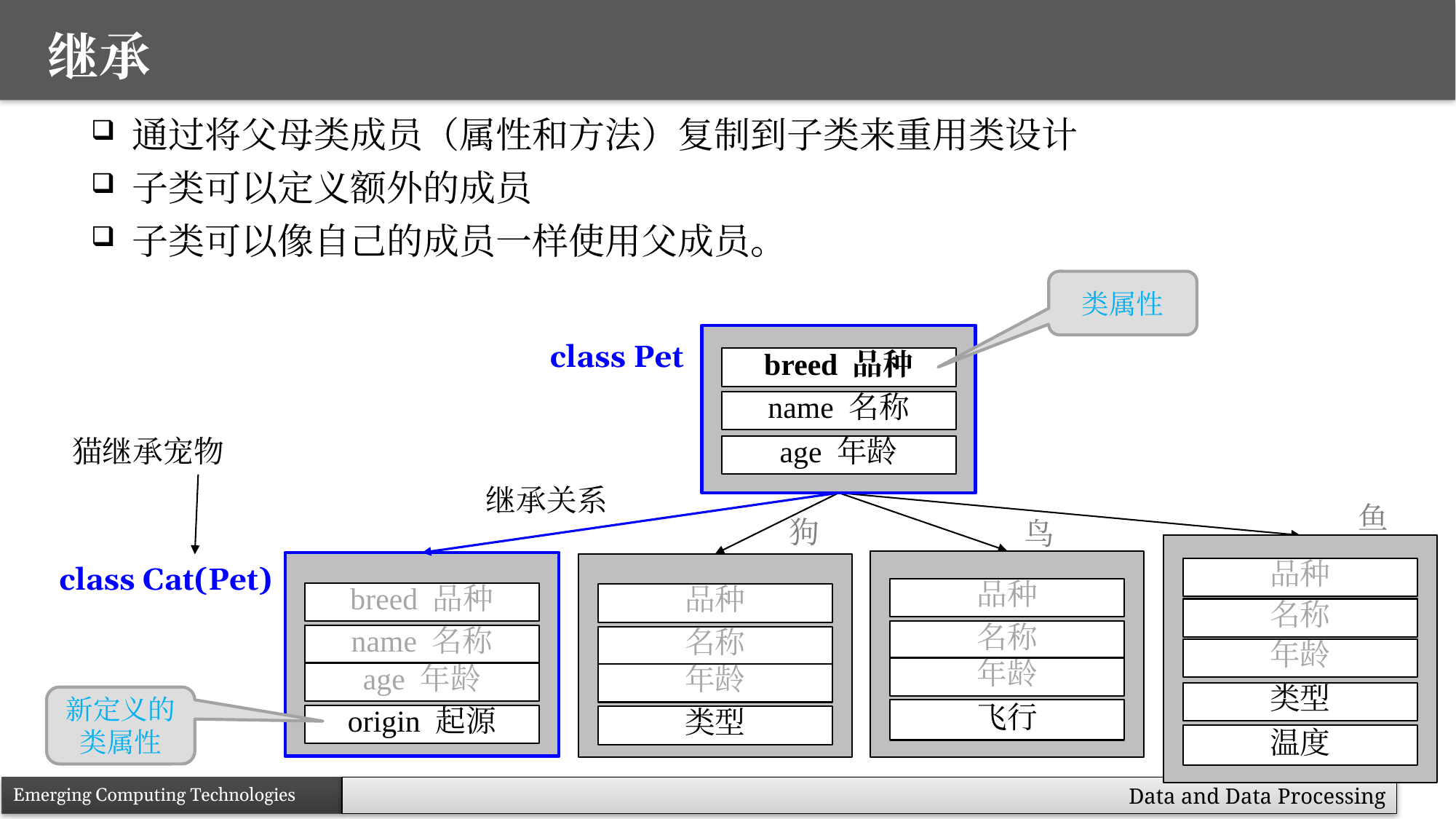

继承
通过将父母类成员（属性和方法）复制到子类来重用类设计
子类可以定义额外的成员
子类可以像自己的成员一样使用父成员。
类属性

class Pet
breed 品种
name 名称
猫继承宠物
age 年龄
继承关系
鱼
狗
鸟

class Cat(Pet)

品种
品种
breed 品种
品种
名称
名称
name 名称
名称
年龄
年龄
age 年龄
年龄
类型
飞行
origin 起源
类型
温度
新定义的类属性